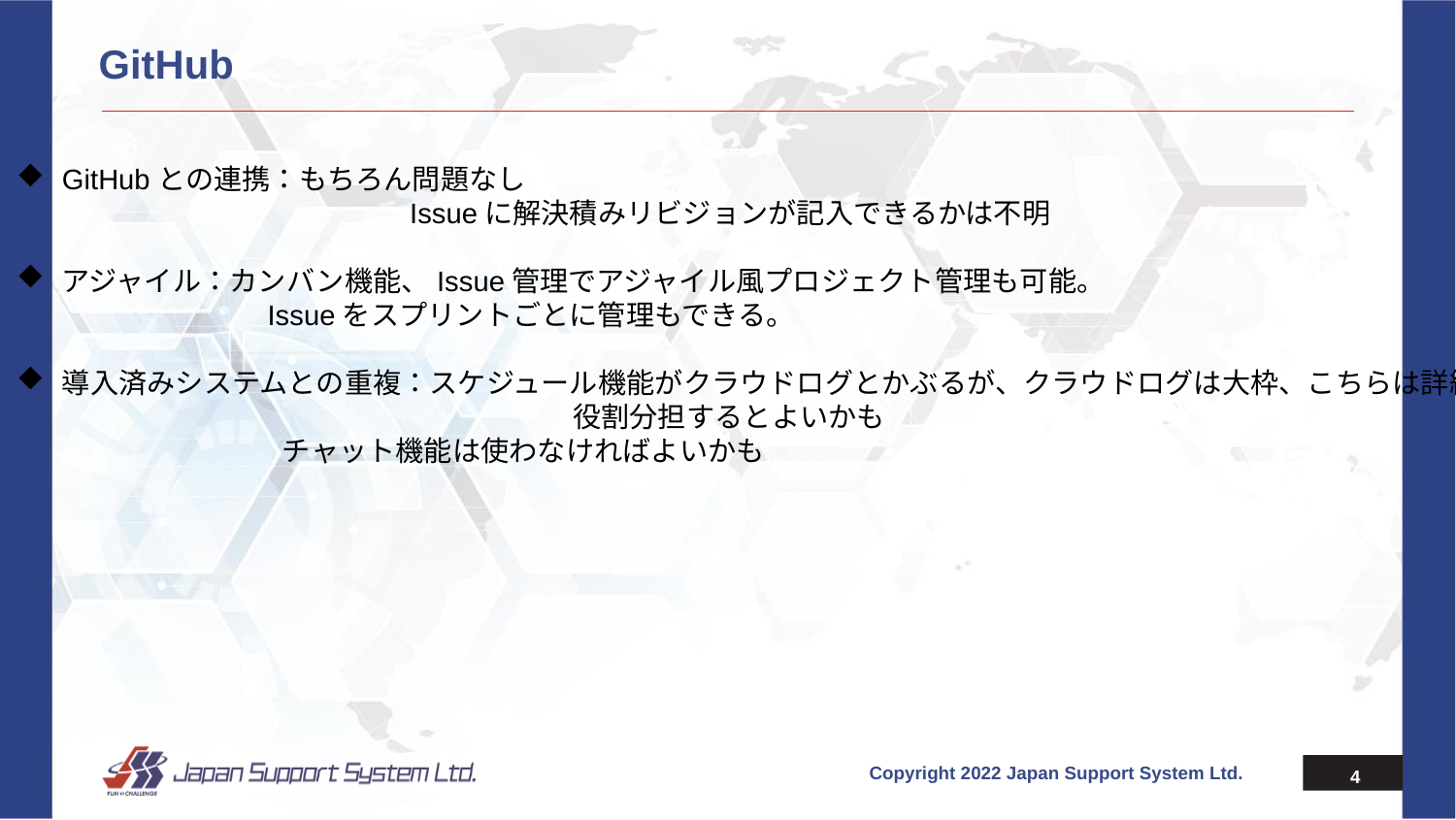

# GitHub
GitHubとの連携：もちろん問題なし
　　　　　　　　　　　　Issueに解決積みリビジョンが記入できるかは不明

アジャイル：カンバン機能、Issue管理でアジャイル風プロジェクト管理も可能。
　　　　　　　Issueをスプリントごとに管理もできる。

導入済みシステムとの重複：スケジュール機能がクラウドログとかぶるが、クラウドログは大枠、こちらは詳細と
　　　　　　　　　　　　　　　　　　役割分担するとよいかも
                                   チャット機能は使わなければよいかも
4